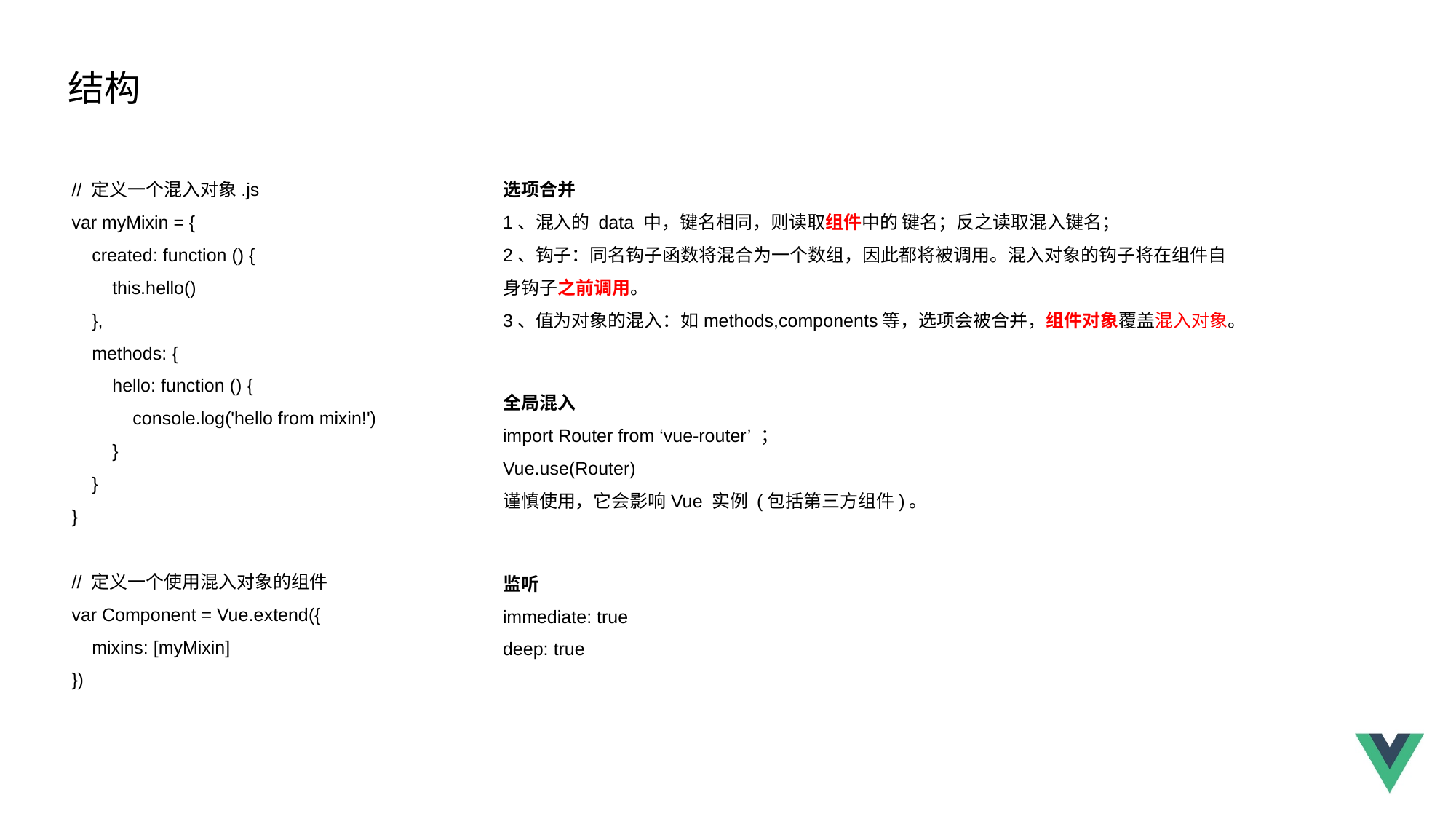

结构
// 定义一个混入对象.js
var myMixin = {
    created: function () {
        this.hello()
    },
    methods: {
        hello: function () {
            console.log('hello from mixin!')
        }
    }
}

// 定义一个使用混入对象的组件
var Component = Vue.extend({
    mixins: [myMixin]
})
选项合并
1、混入的 data 中，键名相同，则读取组件中的 键名；反之读取混入键名；
2、钩子：同名钩子函数将混合为一个数组，因此都将被调用。混入对象的钩子将在组件自身钩子之前调用。
3、值为对象的混入：如methods,components等，选项会被合并，组件对象覆盖混入对象。
全局混入
import Router from ‘vue-router’ ；
Vue.use(Router)
谨慎使用，它会影响Vue 实例 (包括第三方组件)。
监听
immediate: true
deep: true